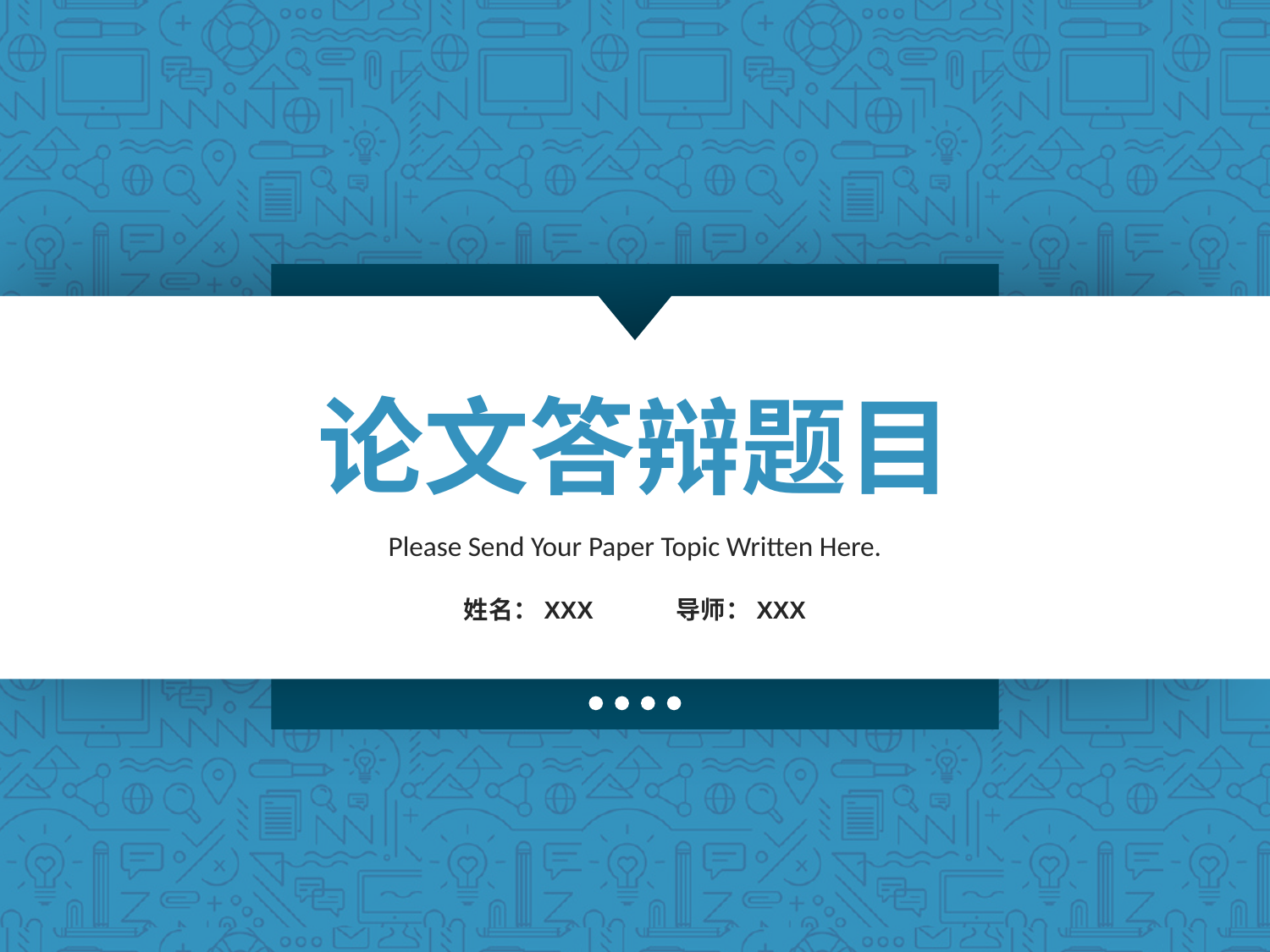

论文答辩题目
Please Send Your Paper Topic Written Here.
姓名：XXX           导师：XXX